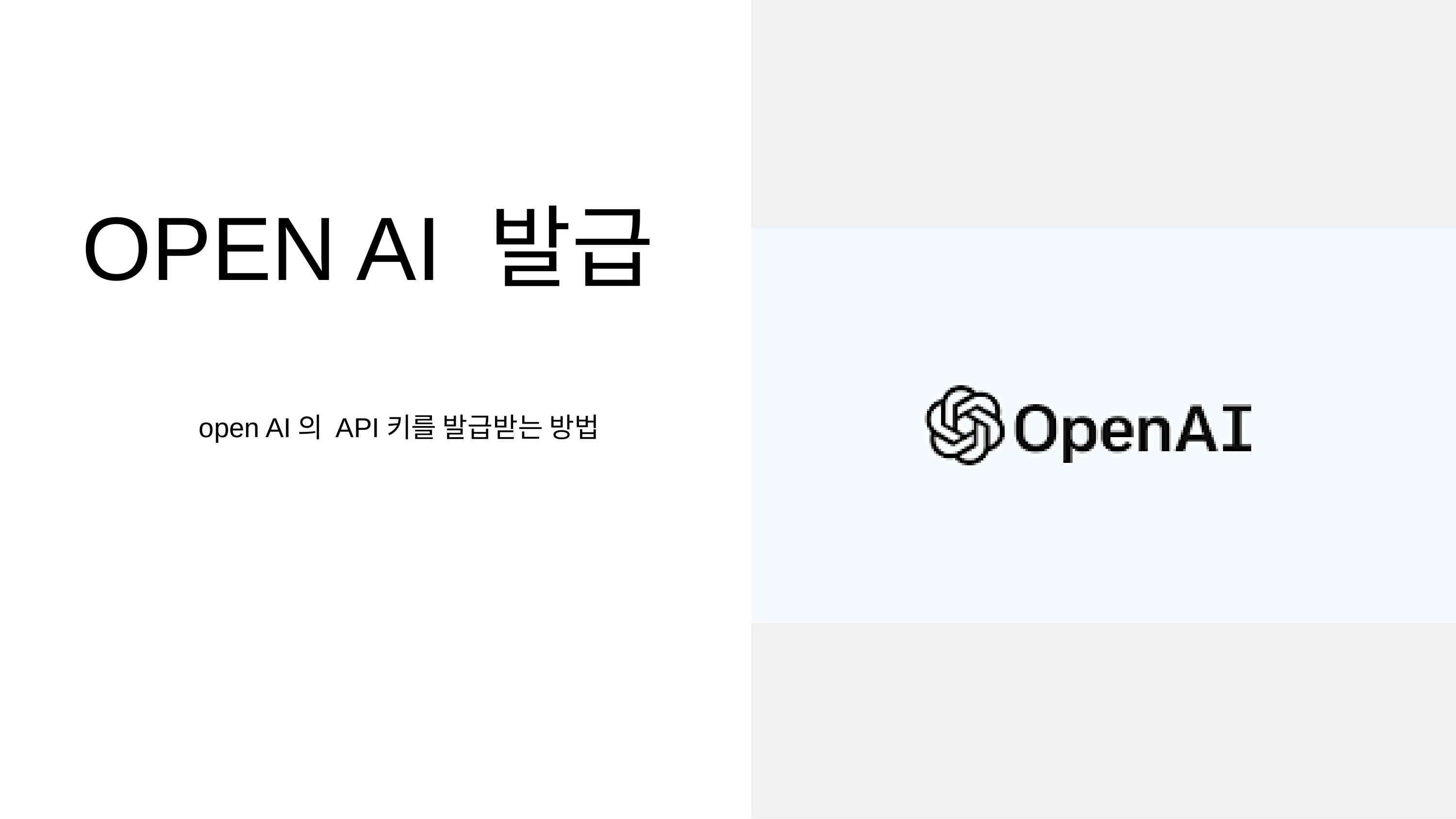

OPEN AI 발급

open AI의 API키를 발급받는 방법